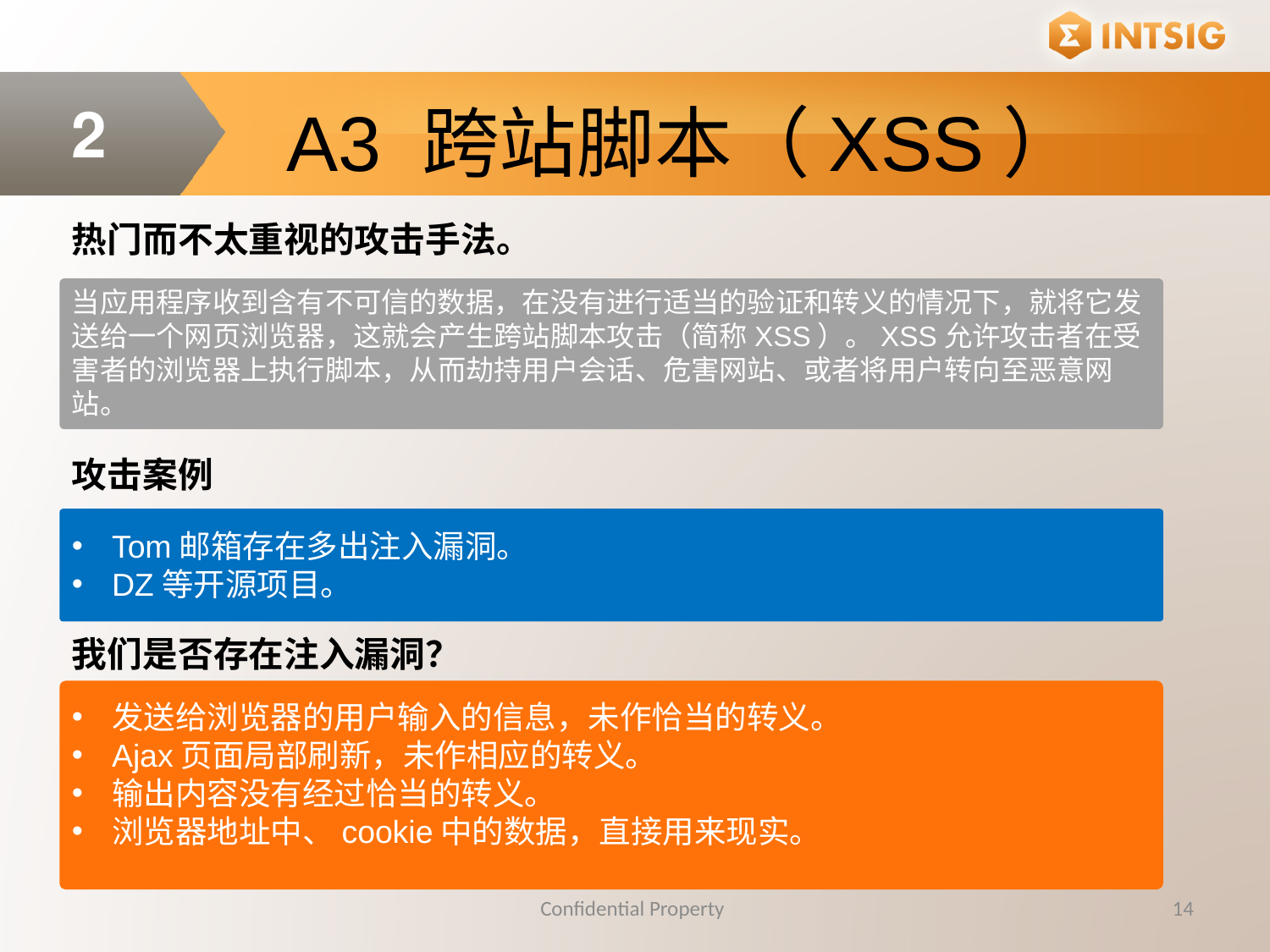

A3 跨站脚本（XSS）
2
热门而不太重视的攻击手法。
当应用程序收到含有不可信的数据，在没有进行适当的验证和转义的情况下，就将它发送给一个网页浏览器，这就会产生跨站脚本攻击（简称XSS）。XSS允许攻击者在受害者的浏览器上执行脚本，从而劫持用户会话、危害网站、或者将用户转向至恶意网站。

攻击案例

Tom邮箱存在多出注入漏洞。
DZ等开源项目。
我们是否存在注入漏洞？

发送给浏览器的用户输入的信息，未作恰当的转义。
Ajax页面局部刷新，未作相应的转义。
输出内容没有经过恰当的转义。
浏览器地址中、cookie中的数据，直接用来现实。
Confidential Property
14